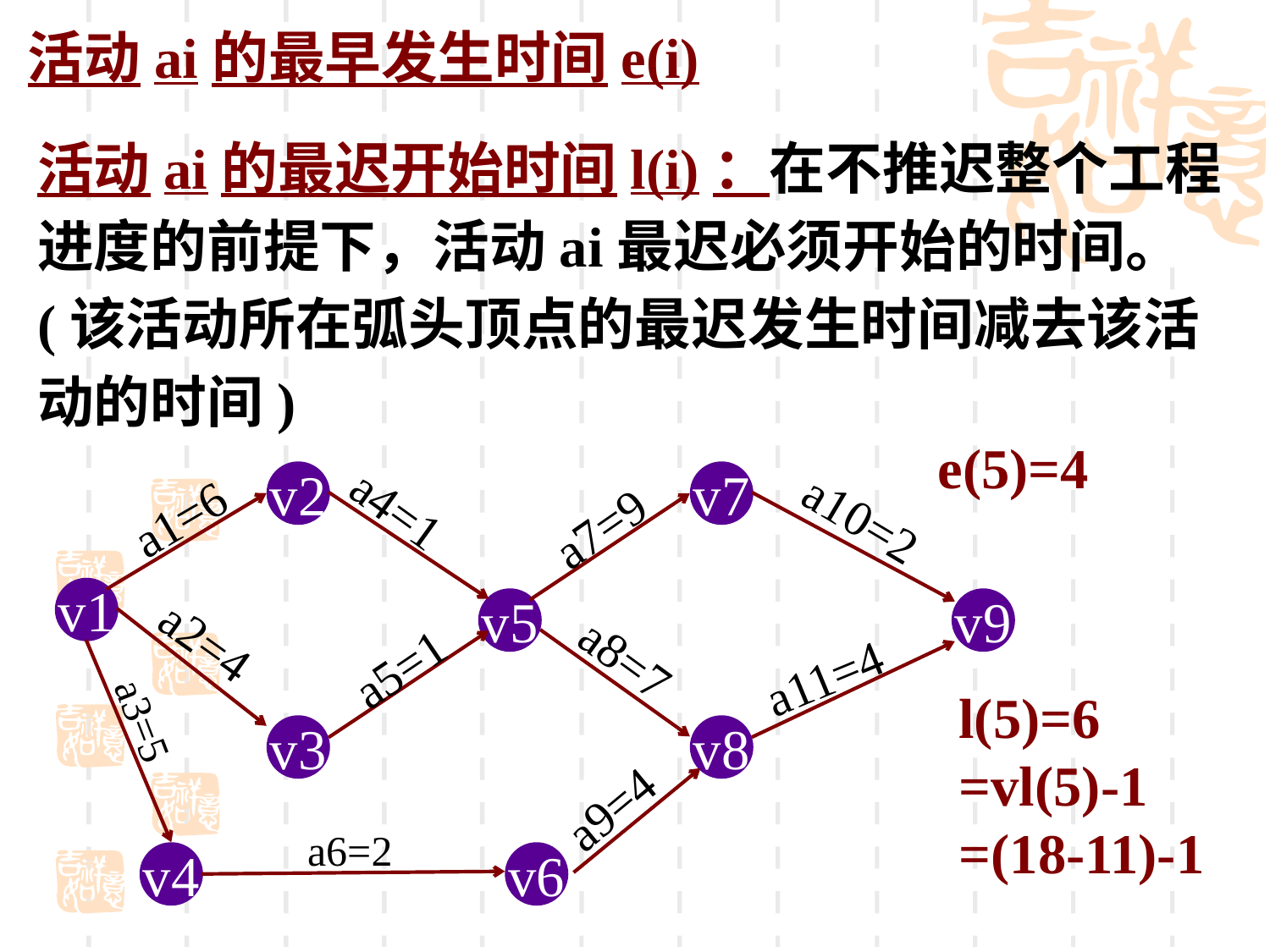

活动ai的最早发生时间e(i)
活动ai的最迟开始时间l(i)：在不推迟整个工程进度的前提下，活动ai最迟必须开始的时间。(该活动所在弧头顶点的最迟发生时间减去该活动的时间)
e(5)=4
v2
v7
a4=1
a1=6
a10=2
a7=9

v1
v5
v9
a2=4

a8=7

a5=1
a11=4

a3=5
v3
v8

a9=4
a6=2
v4
v6

l(5)=6
=vl(5)-1
=(18-11)-1